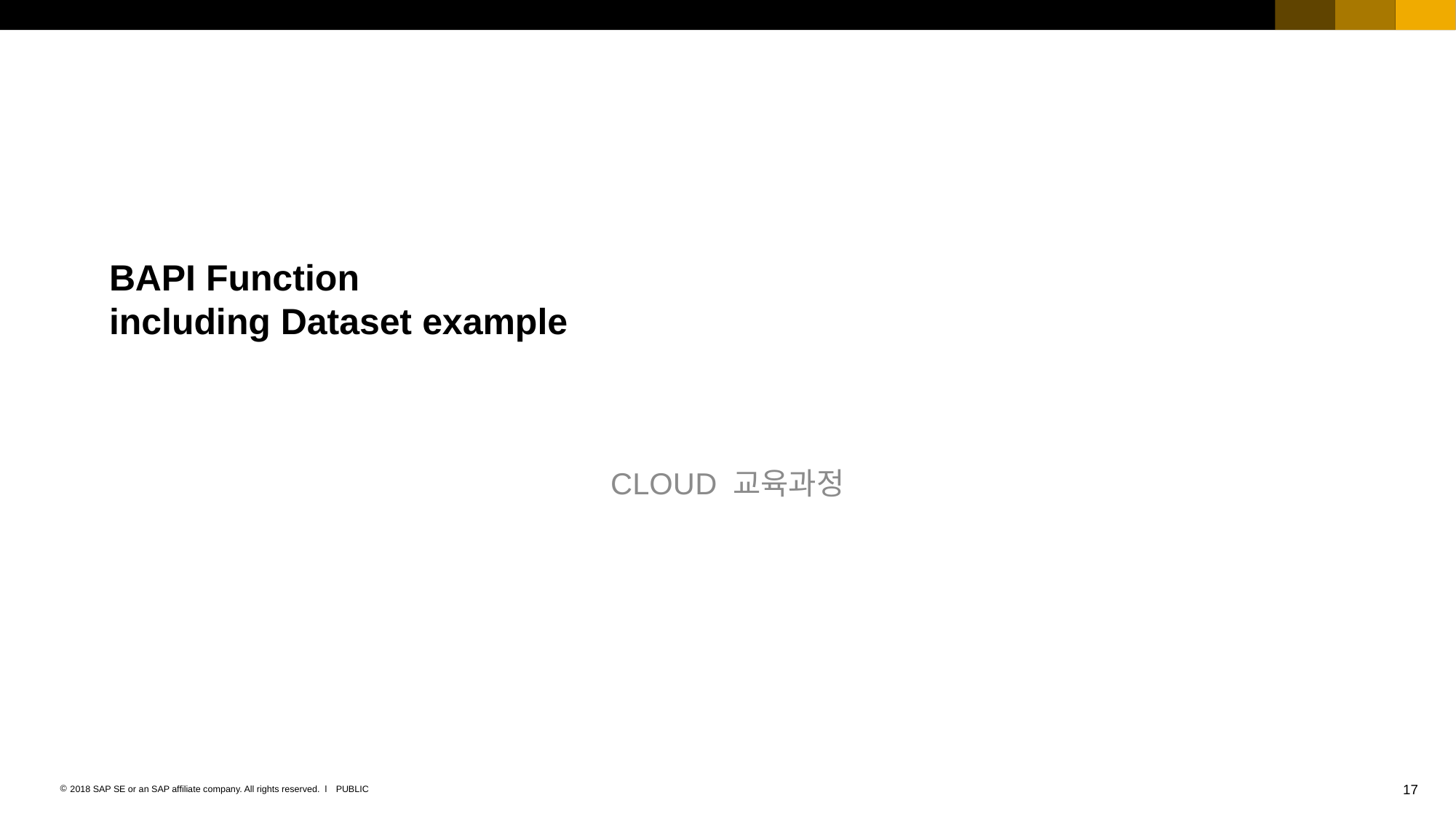

# BAPI Function including Dataset example
CLOUD 교육과정